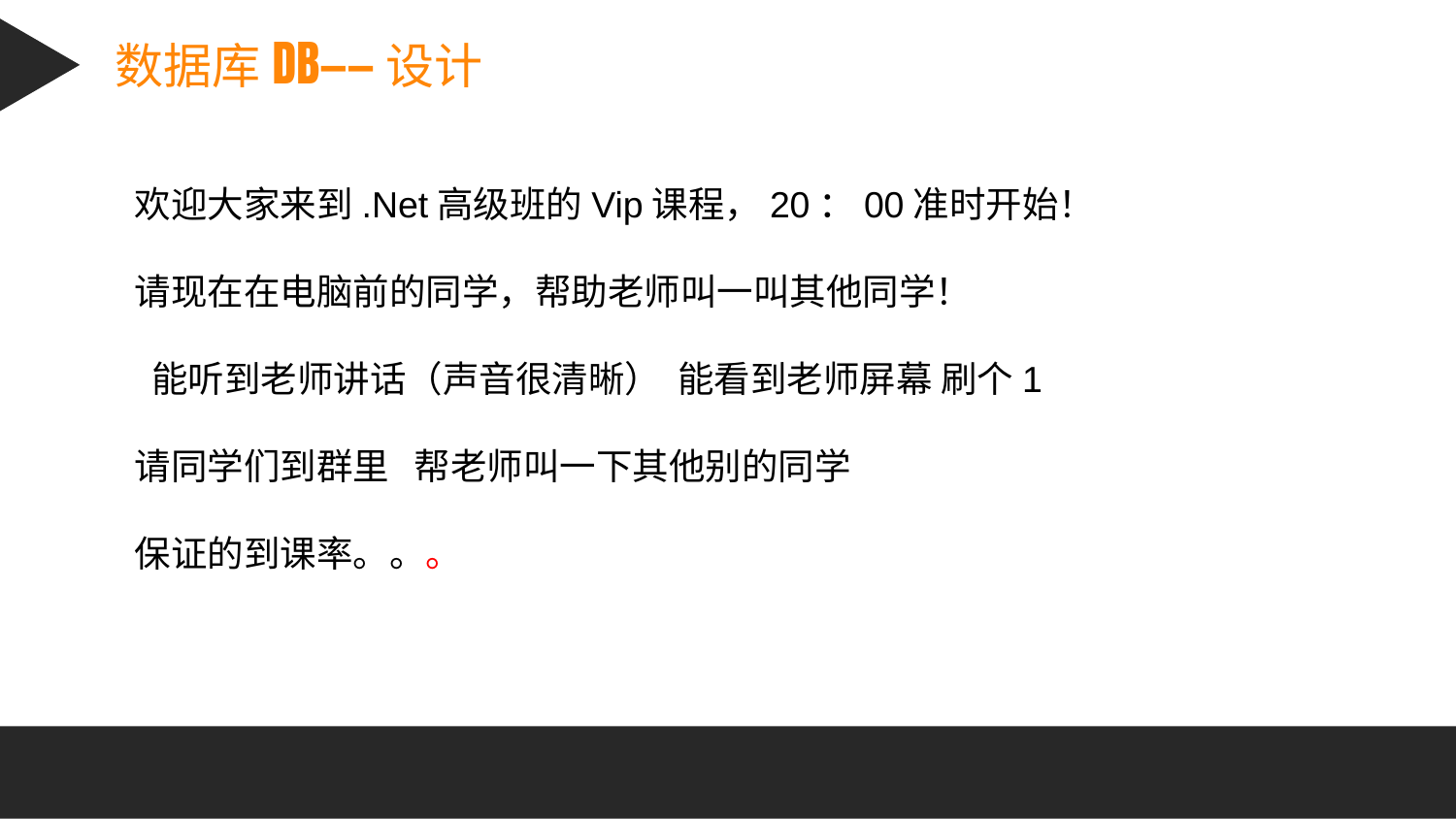

数据库DB——设计
欢迎大家来到.Net高级班的Vip课程，20：00准时开始！

请现在在电脑前的同学，帮助老师叫一叫其他同学！

 能听到老师讲话（声音很清晰）  能看到老师屏幕 刷个1

请同学们到群里   帮老师叫一下其他别的同学

保证的到课率。。。